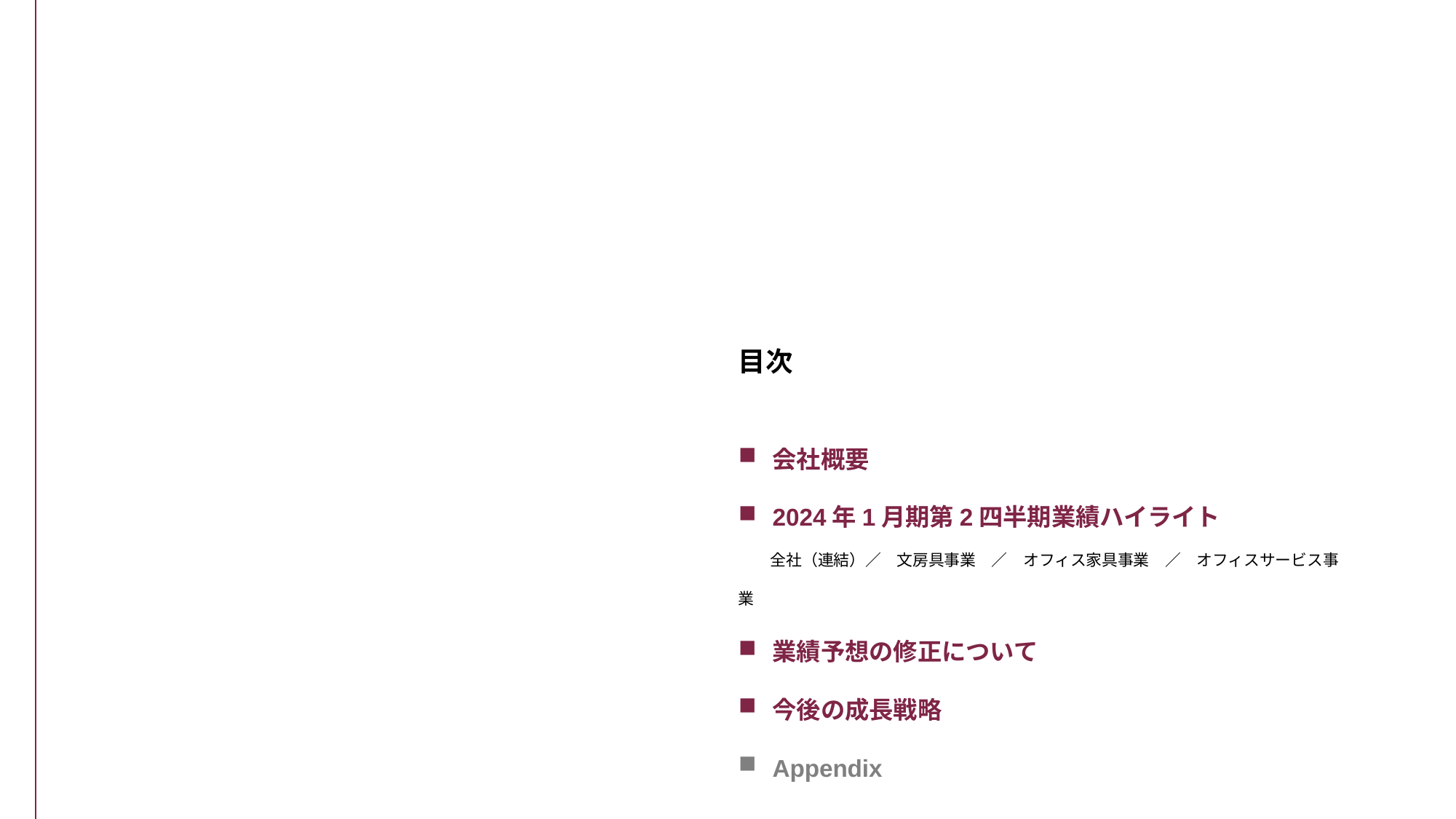

目次
会社概要
2024年1月期第2四半期業績ハイライト
全社（連結）／　文房具事業　／　オフィス家具事業　／　オフィスサービス事業
業績予想の修正について
今後の成長戦略
Appendix